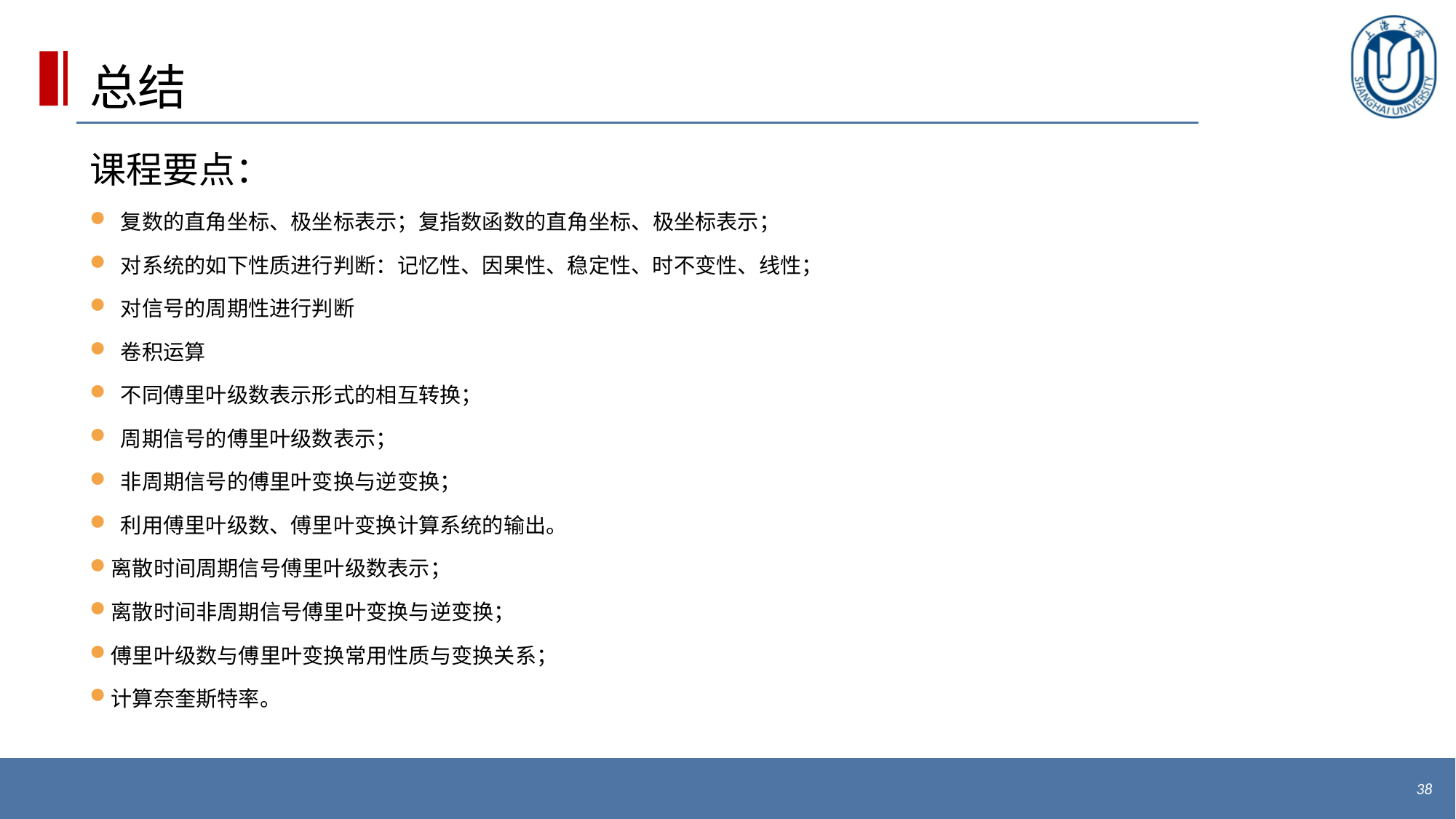

# 总结
课程要点：
 复数的直角坐标、极坐标表示；复指数函数的直角坐标、极坐标表示；
 对系统的如下性质进行判断：记忆性、因果性、稳定性、时不变性、线性；
 对信号的周期性进行判断
 卷积运算
 不同傅里叶级数表示形式的相互转换；
 周期信号的傅里叶级数表示；
 非周期信号的傅里叶变换与逆变换；
 利用傅里叶级数、傅里叶变换计算系统的输出。
离散时间周期信号傅里叶级数表示；
离散时间非周期信号傅里叶变换与逆变换；
傅里叶级数与傅里叶变换常用性质与变换关系；
计算奈奎斯特率。

38